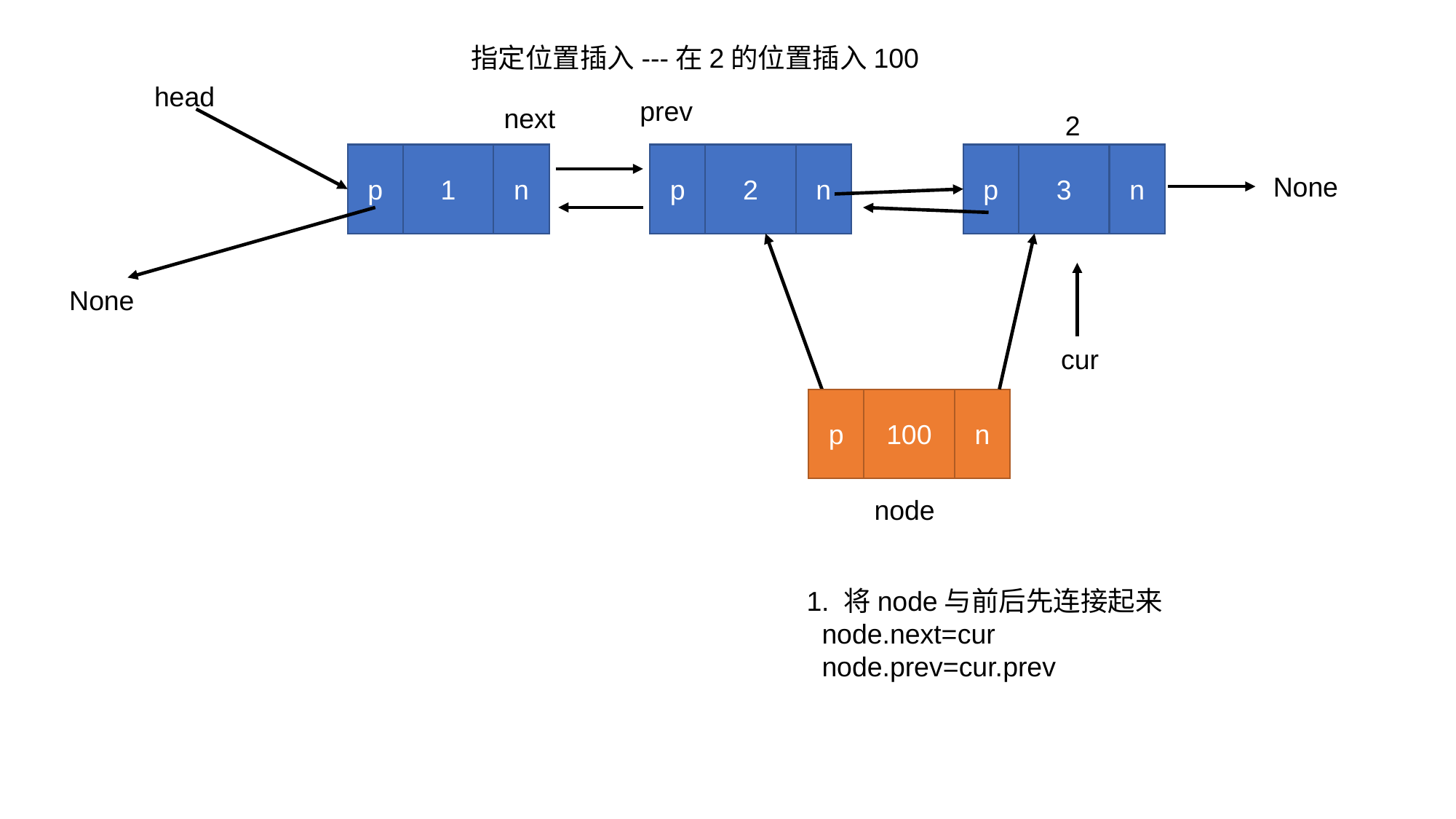

指定位置插入---在2的位置插入100
head
prev
next
2
n
p
3
n
p
1
n
p
2
None
cur
None
n
p
100
node
1. 将node与前后先连接起来
  node.next=cur
  node.prev=cur.prev